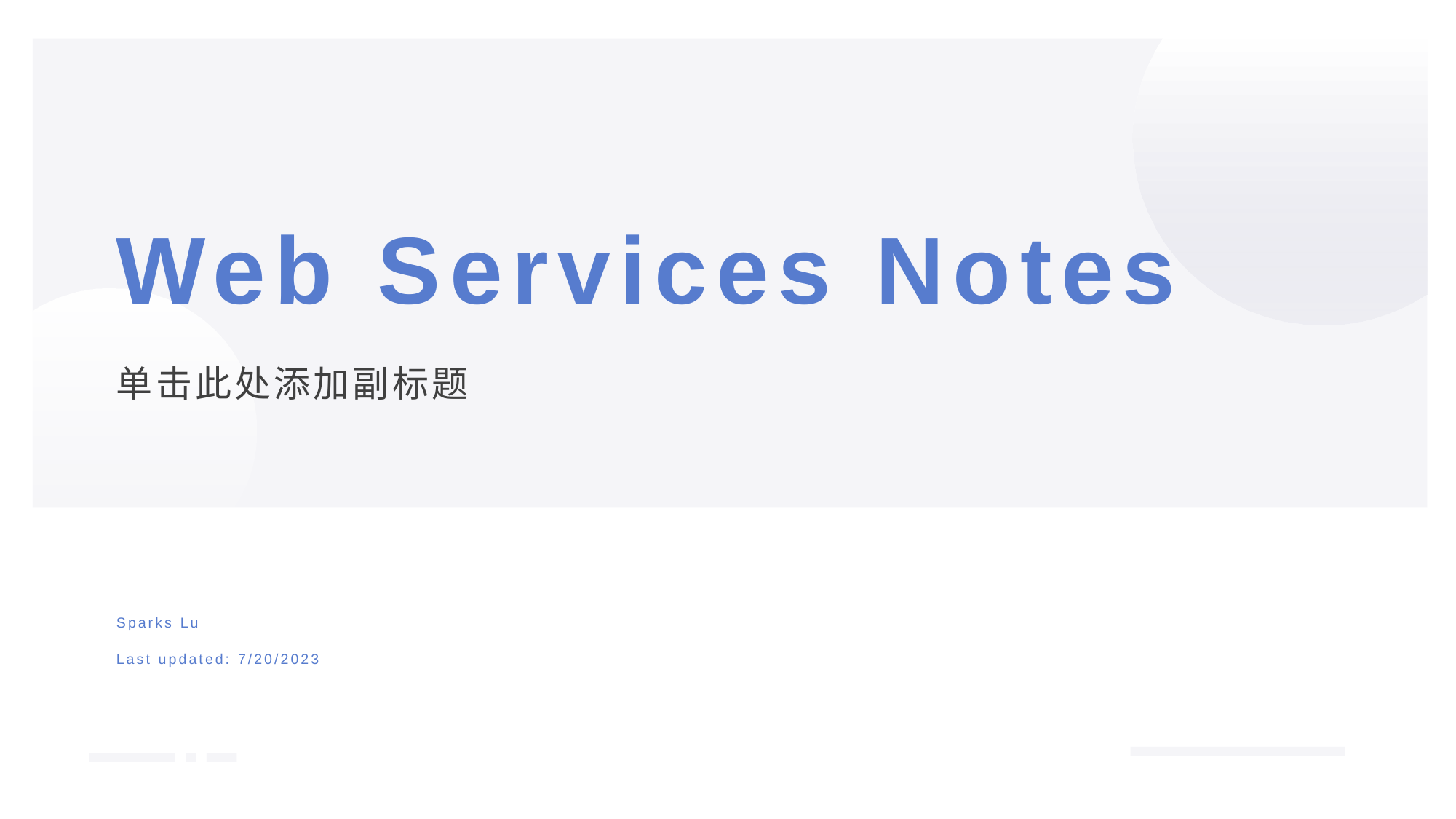

# Web Services Notes
单击此处添加副标题
Sparks Lu
Last updated: 7/20/2023